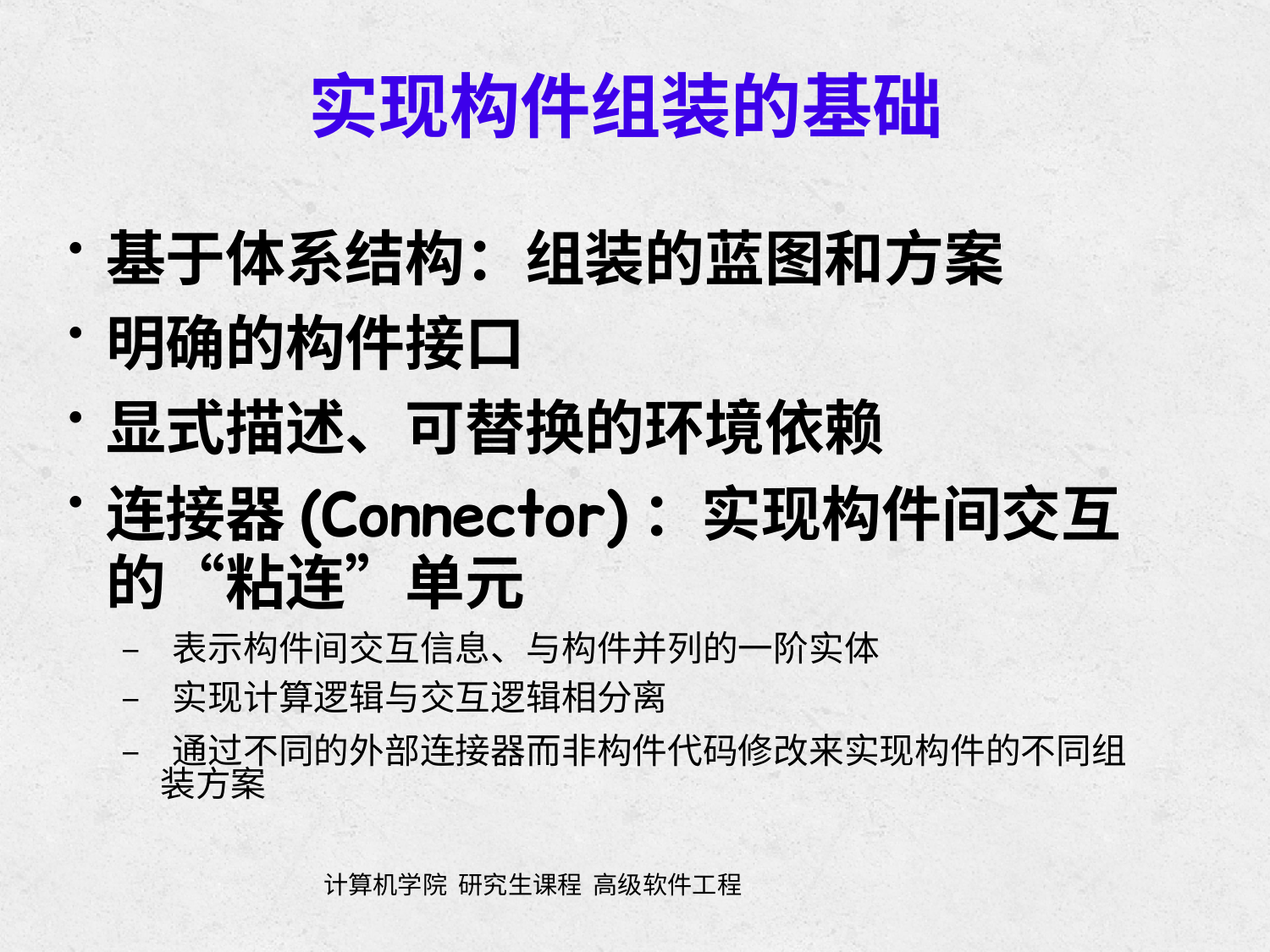

实现构件组装的基础

基于体系结构：组装的蓝图和方案
明确的构件接口
显式描述、可替换的环境依赖
连接器(Connector)：实现构件间交互
的“粘连”单元
	–   表示构件间交互信息、与构件并列的一阶实体
	–   实现计算逻辑与交互逻辑相分离
	–   通过不同的外部连接器而非构件代码修改来实现构件的不同组
		装方案
•
•
•
•
计算机学院  研究生课程  高级软件工程